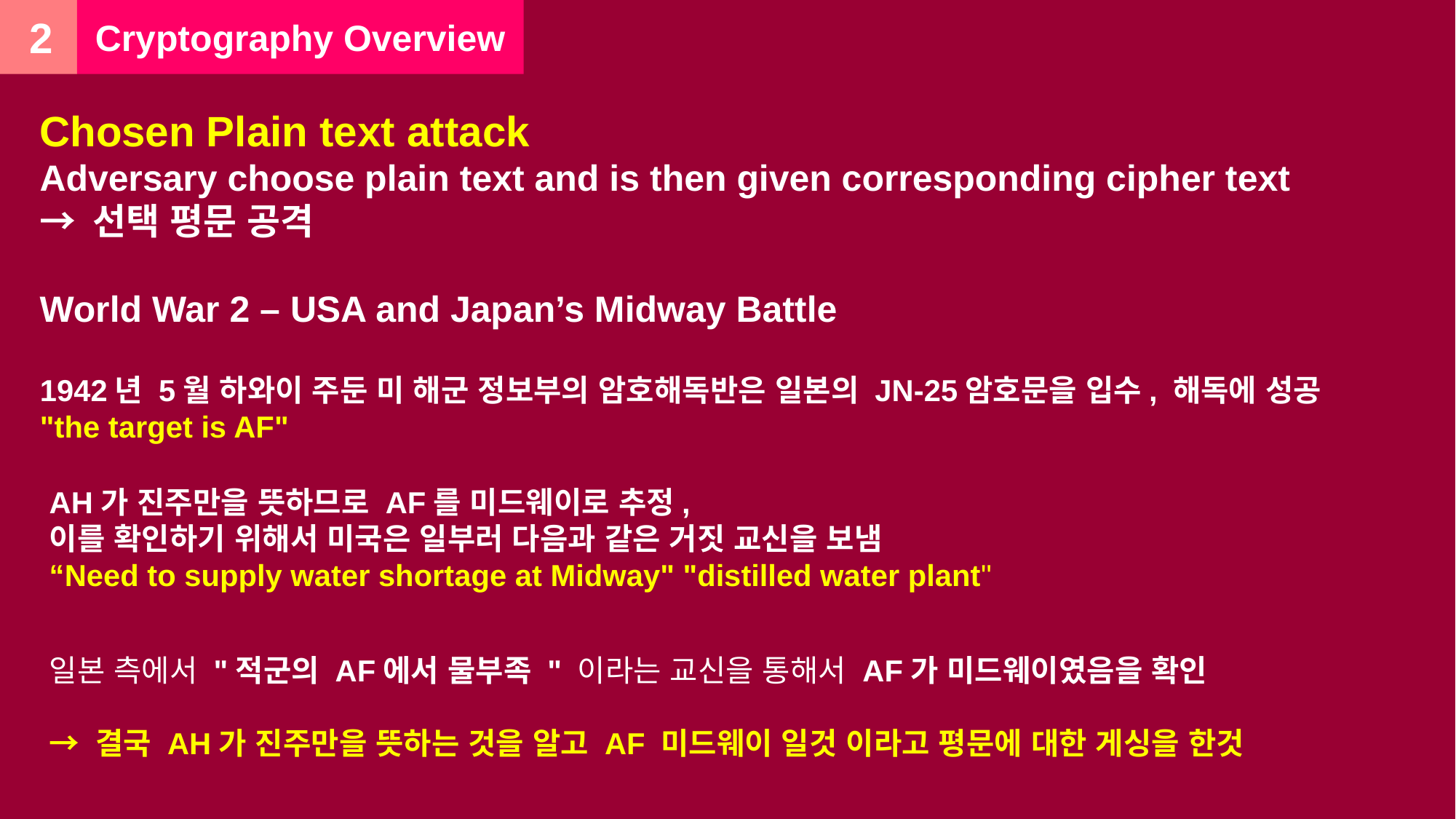

Cryptography Overview
2
Chosen Plain text attack
Adversary choose plain text and is then given corresponding cipher text
→ 선택 평문 공격

World War 2 – USA and Japan’s Midway Battle
1942년 5월 하와이 주둔 미 해군 정보부의 암호해독반은 일본의 JN-25암호문을 입수, 해독에 성공
"the target is AF"
AH가 진주만을 뜻하므로 AF를 미드웨이로 추정,
이를 확인하기 위해서 미국은 일부러 다음과 같은 거짓 교신을 보냄
“Need to supply water shortage at Midway" "distilled water plant"
일본 측에서 "적군의 AF에서 물부족 " 이라는 교신을 통해서 AF가 미드웨이였음을 확인

→ 결국 AH가 진주만을 뜻하는 것을 알고 AF 미드웨이 일것 이라고 평문에 대한 게싱을 한것